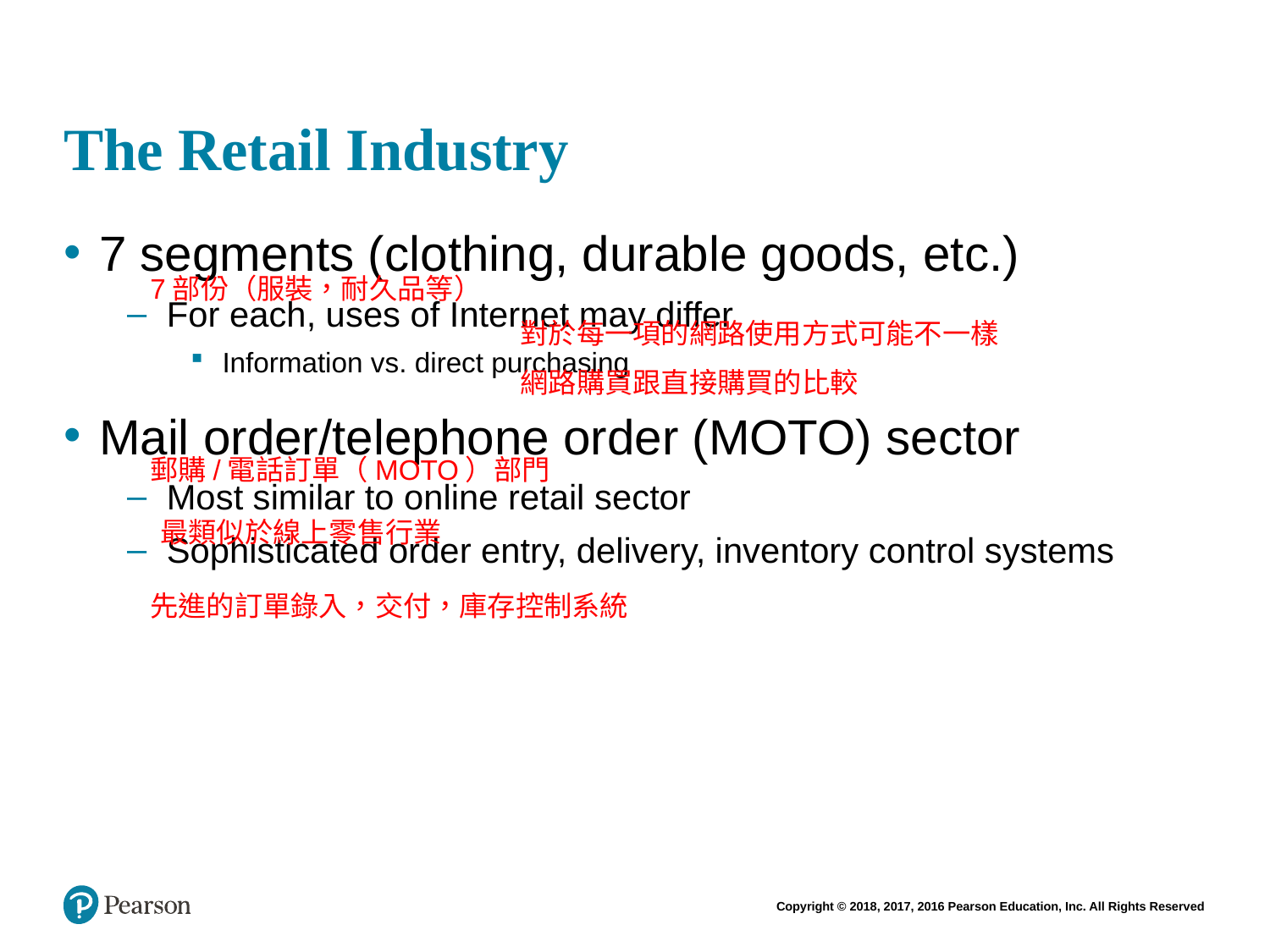

# The Retail Industry
7 segments (clothing, durable goods, etc.)
For each, uses of Internet may differ
Information vs. direct purchasing
Mail order/telephone order (MOTO) sector
Most similar to online retail sector
Sophisticated order entry, delivery, inventory control systems
7部份（服裝，耐久品等）
對於每一項的網路使用方式可能不一樣
網路購買跟直接購買的比較
郵購/電話訂單（MOTO）部門
最類似於線上零售行業
先進的訂單錄入，交付，庫存控制系統